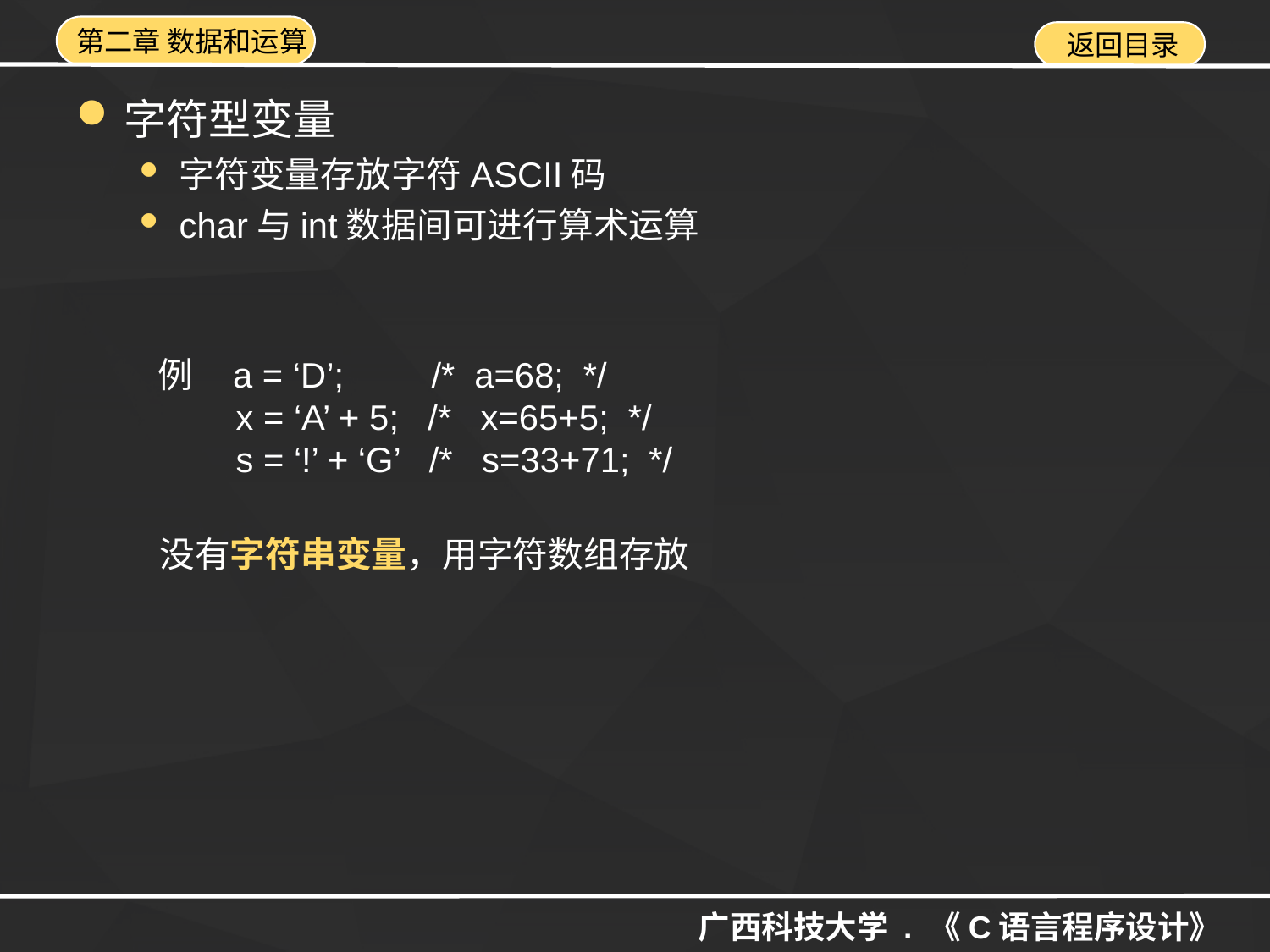

字符型变量
字符变量存放字符ASCII码
char与int数据间可进行算术运算
例    a = ‘D’;         /*  a=68;  */
        x = ‘A’ + 5;   /*   x=65+5;  */
        s = ‘!’ + ‘G’   /*   s=33+71;  */
没有字符串变量，用字符数组存放